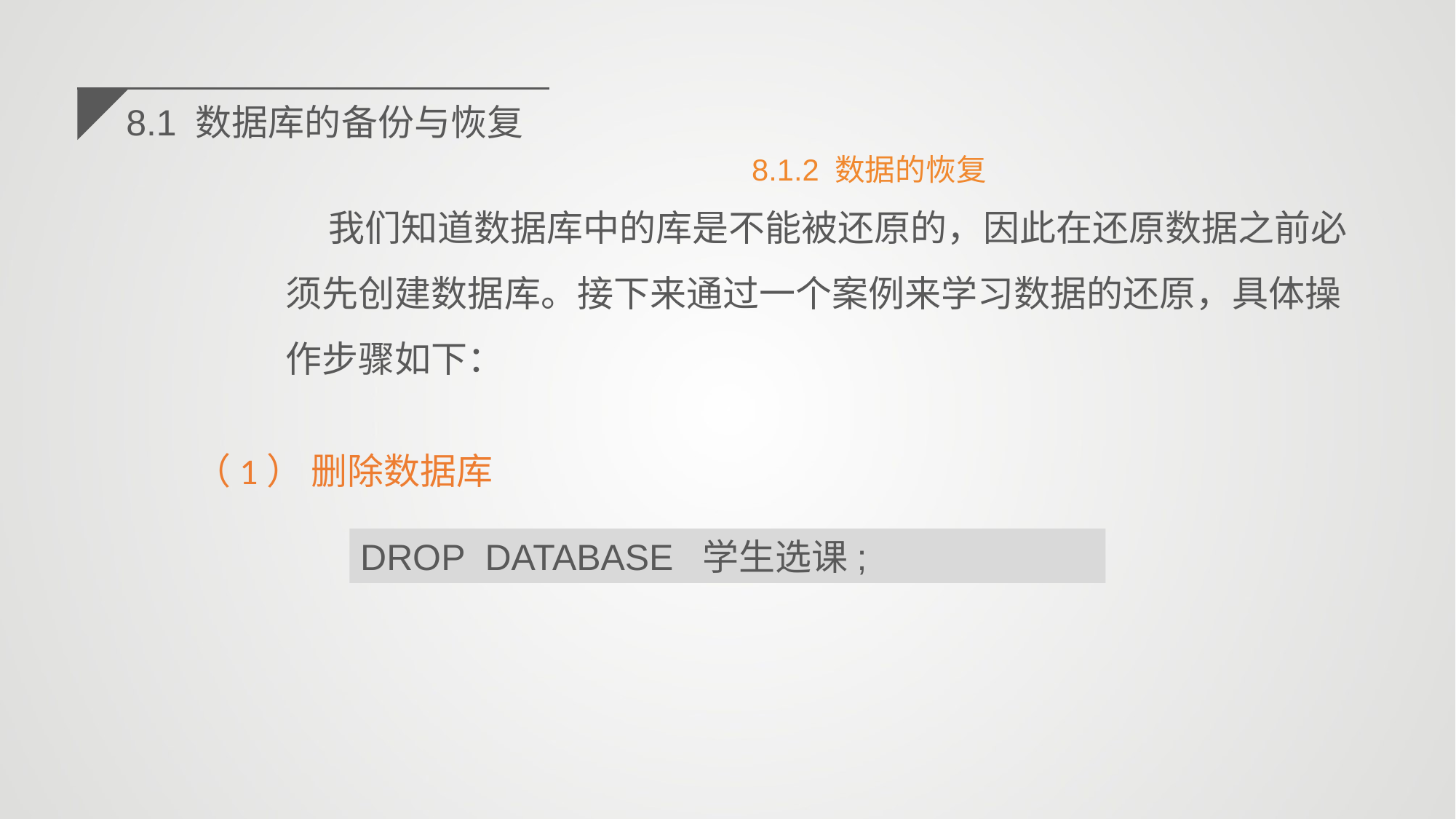

8.1 数据库的备份与恢复

我们知道数据库中的库是不能被还原的，因此在还原数据之前必须先创建数据库。接下来通过一个案例来学习数据的还原，具体操作步骤如下：

8.1.2 数据的恢复
（1） 删除数据库
DROP  DATABASE  学生选课;